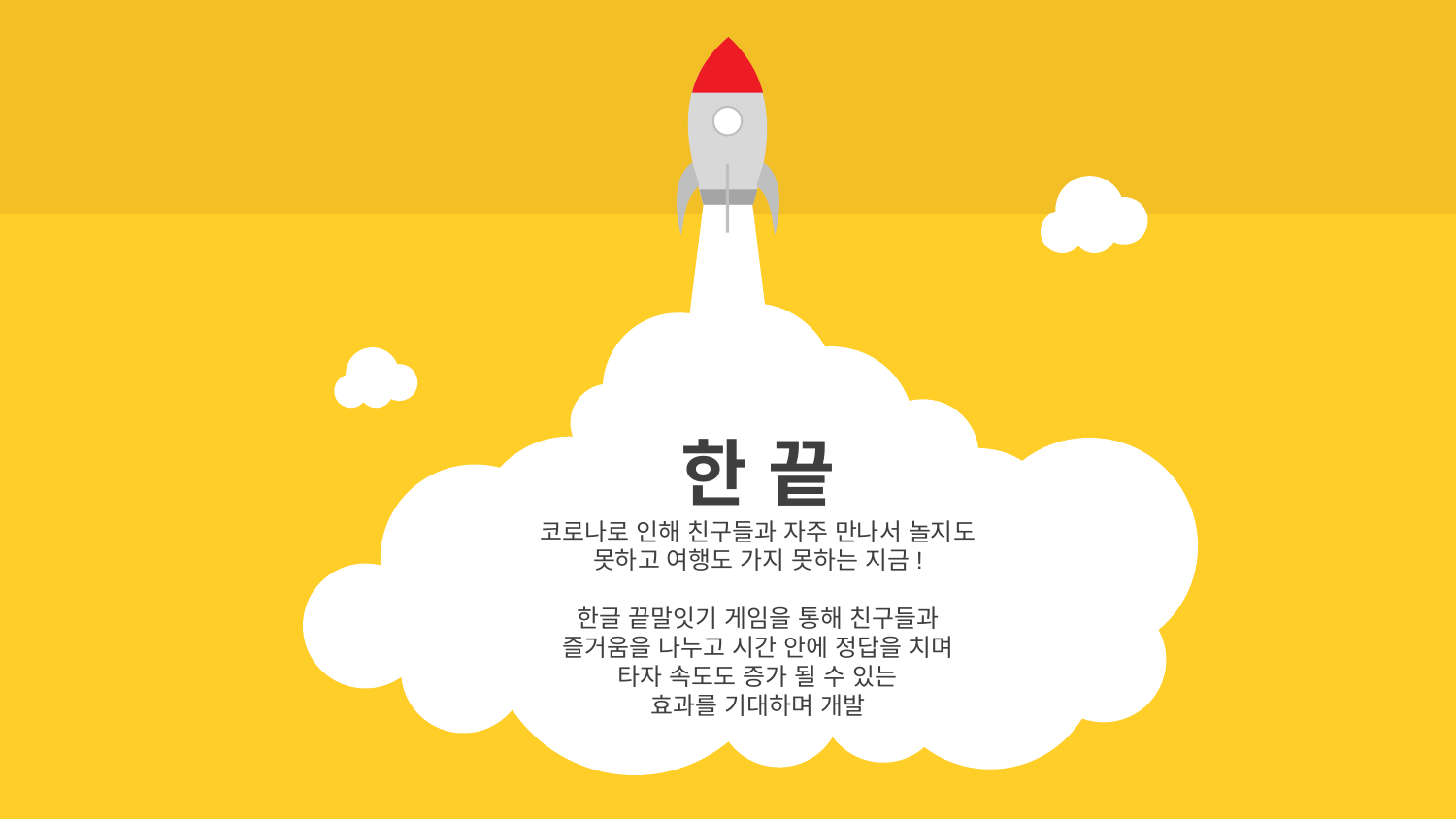

한 끝
코로나로 인해 친구들과 자주 만나서 놀지도 못하고 여행도 가지 못하는 지금!

한글 끝말잇기 게임을 통해 친구들과
즐거움을 나누고 시간 안에 정답을 치며
타자 속도도 증가 될 수 있는
효과를 기대하며 개발